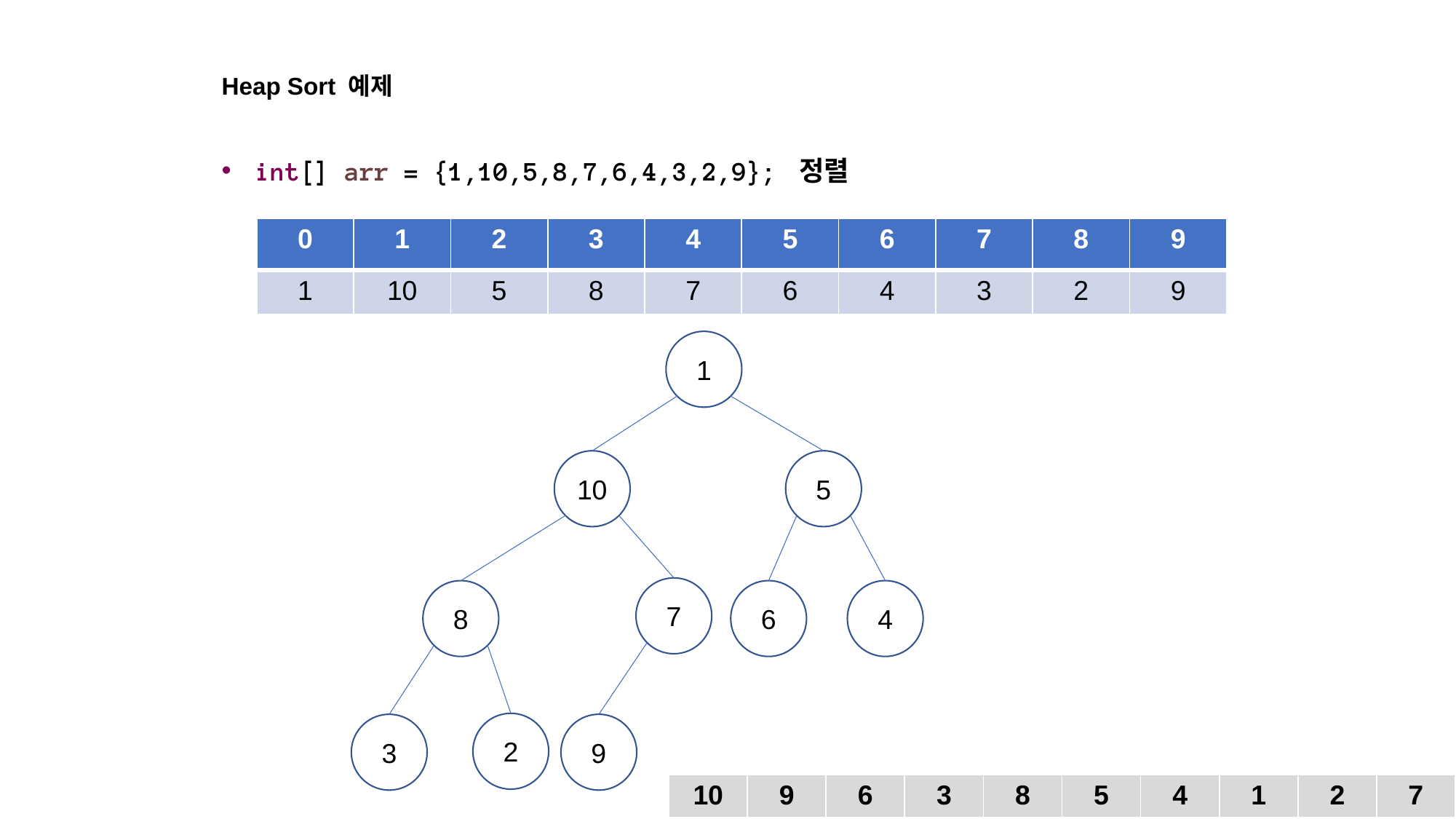

Heap Sort 예제

int[] arr = {1,10,5,8,7,6,4,3,2,9}; 정렬

| 0 | 1 | 2 | 3 | 4 | 5 | 6 | 7 | 8 | 9 |
| --- | --- | --- | --- | --- | --- | --- | --- | --- | --- |
| 1 | 10 | 5 | 8 | 7 | 6 | 4 | 3 | 2 | 9 |
1
10
5
7
8
6
4
2
3
9
| 10 | 9 | 6 | 3 | 8 | 5 | 4 | 1 | 2 | 7 |
| --- | --- | --- | --- | --- | --- | --- | --- | --- | --- |